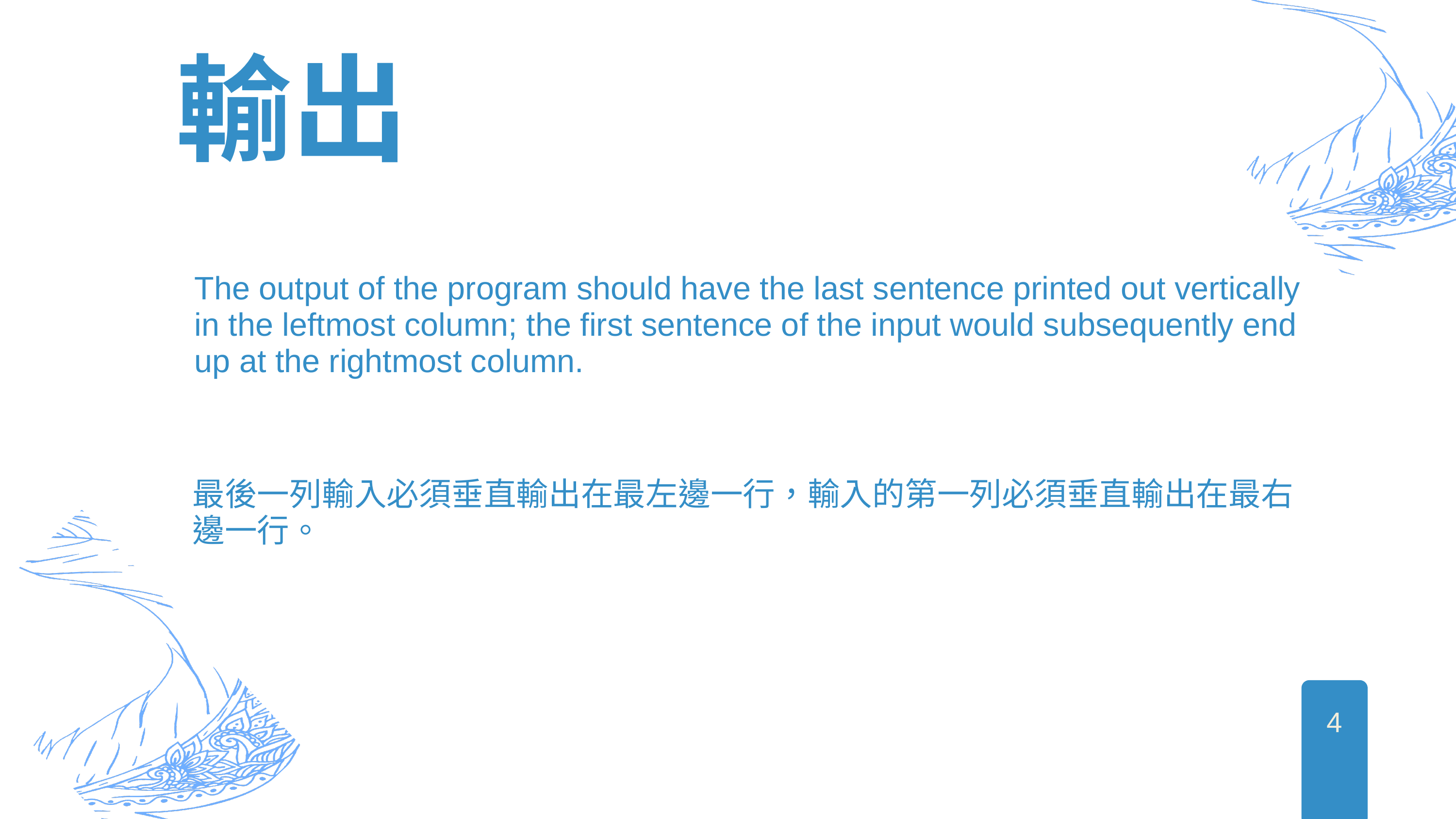

輸出
The output of the program should have the last sentence printed out vertically in the leftmost column; the first sentence of the input would subsequently end up at the rightmost column.
最後一列輸入必須垂直輸出在最左邊一行，輸入的第一列必須垂直輸出在最右邊一行。

4